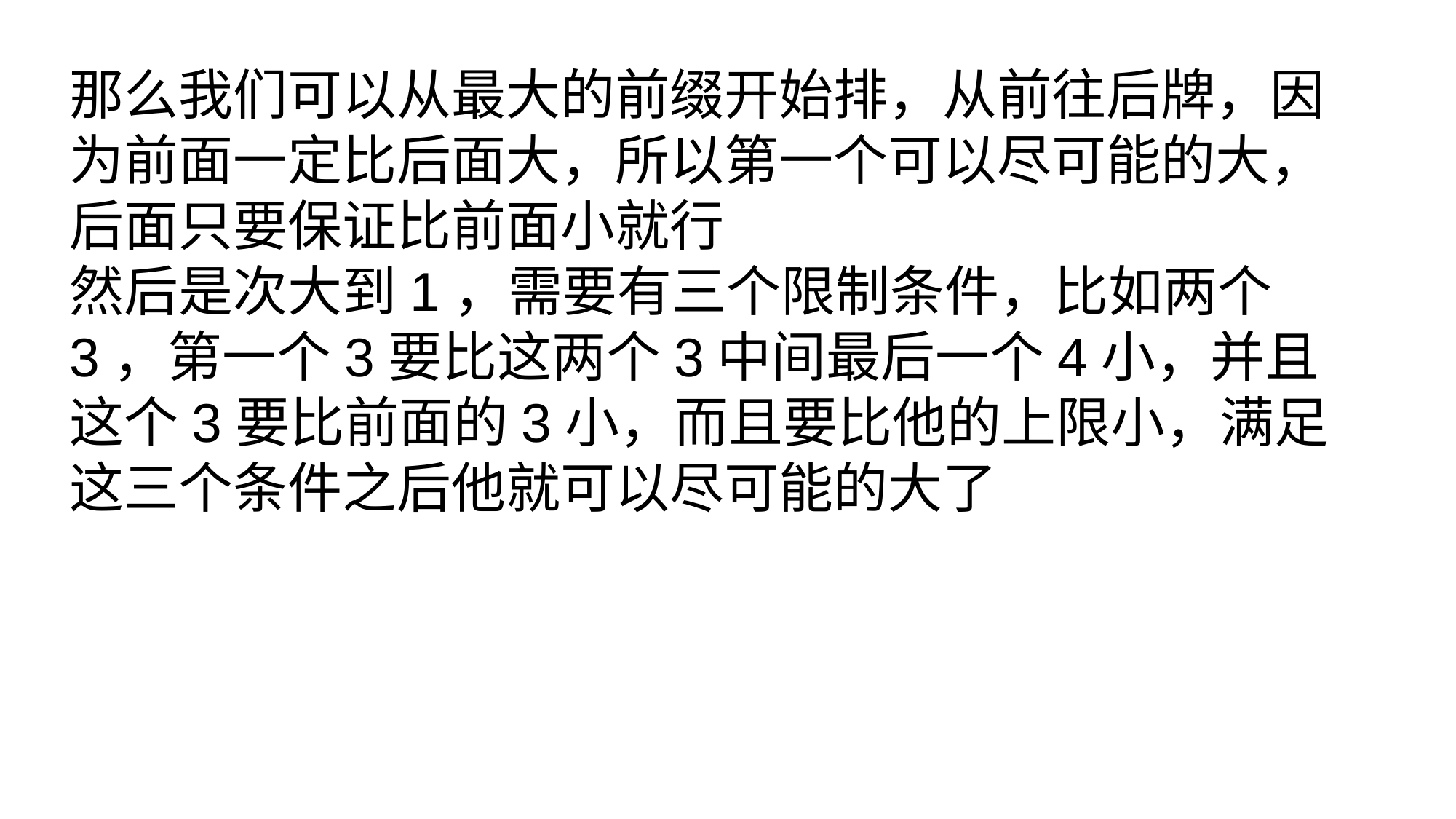

那么我们可以从最大的前缀开始排，从前往后牌，因为前面一定比后面大，所以第一个可以尽可能的大，后面只要保证比前面小就行
然后是次大到1，需要有三个限制条件，比如两个3，第一个3要比这两个3中间最后一个4小，并且这个3要比前面的3小，而且要比他的上限小，满足这三个条件之后他就可以尽可能的大了